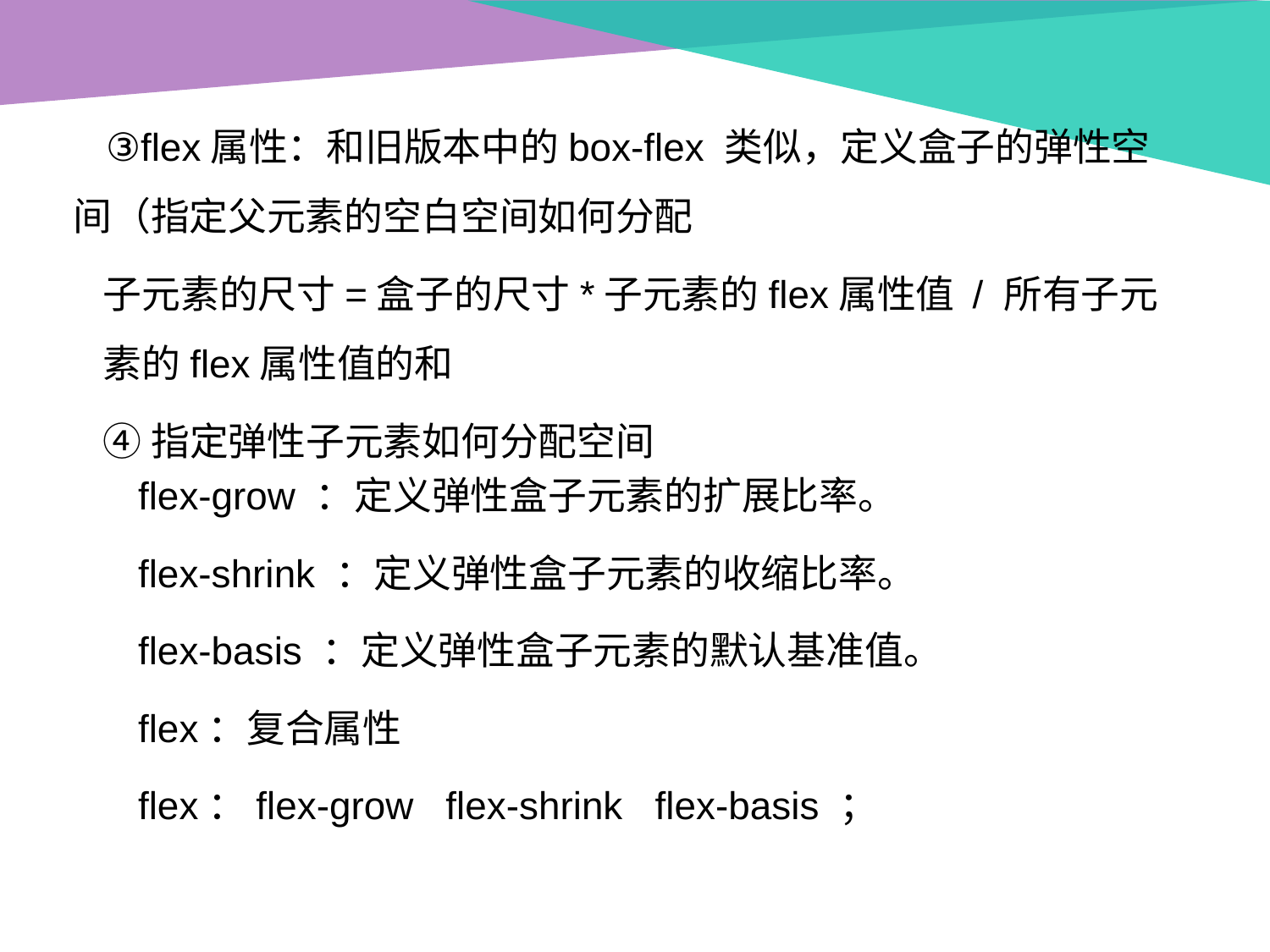

③flex属性：和旧版本中的box-flex 类似，定义盒子的弹性空 间（指定父元素的空白空间如何分配
子元素的尺寸=盒子的尺寸*子元素的flex属性值 / 所有子元素的flex属性值的和
④指定弹性子元素如何分配空间
      flex-grow ：定义弹性盒子元素的扩展比率。
      flex-shrink ：定义弹性盒子元素的收缩比率。
      flex-basis ：定义弹性盒子元素的默认基准值。
      flex：复合属性
      flex：flex-grow   flex-shrink   flex-basis ；